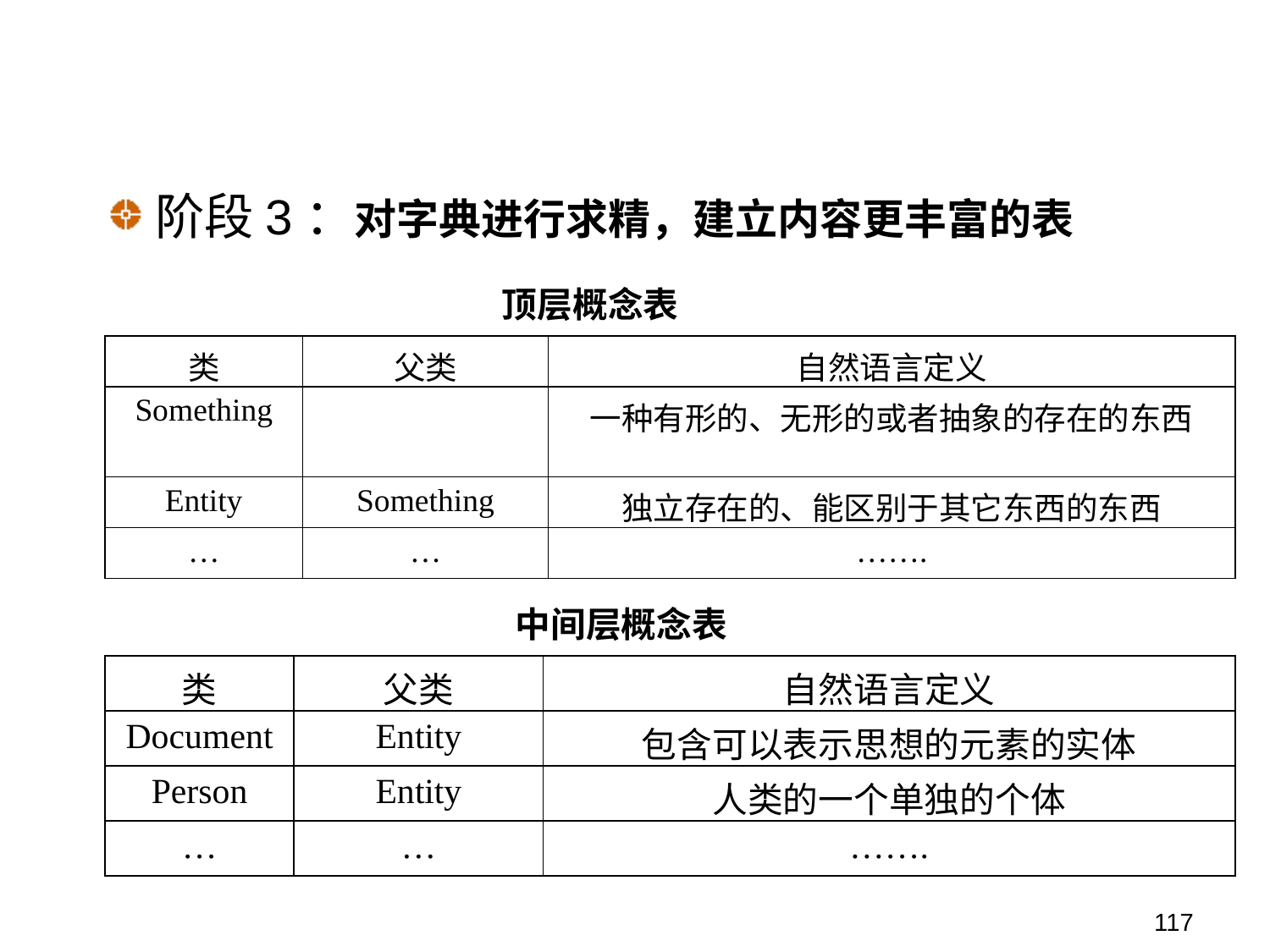

阶段3：对字典进行求精，建立内容更丰富的表
顶层概念表
| 类 | 父类 | 自然语言定义 |
| --- | --- | --- |
| Something |  | 一种有形的、无形的或者抽象的存在的东西 |
| Entity | Something | 独立存在的、能区别于其它东西的东西 |
| … | … | ……. |
中间层概念表
| 类 | 父类 | 自然语言定义 |
| --- | --- | --- |
| Document | Entity | 包含可以表示思想的元素的实体 |
| Person | Entity | 人类的一个单独的个体 |
| … | … | ……. |
117